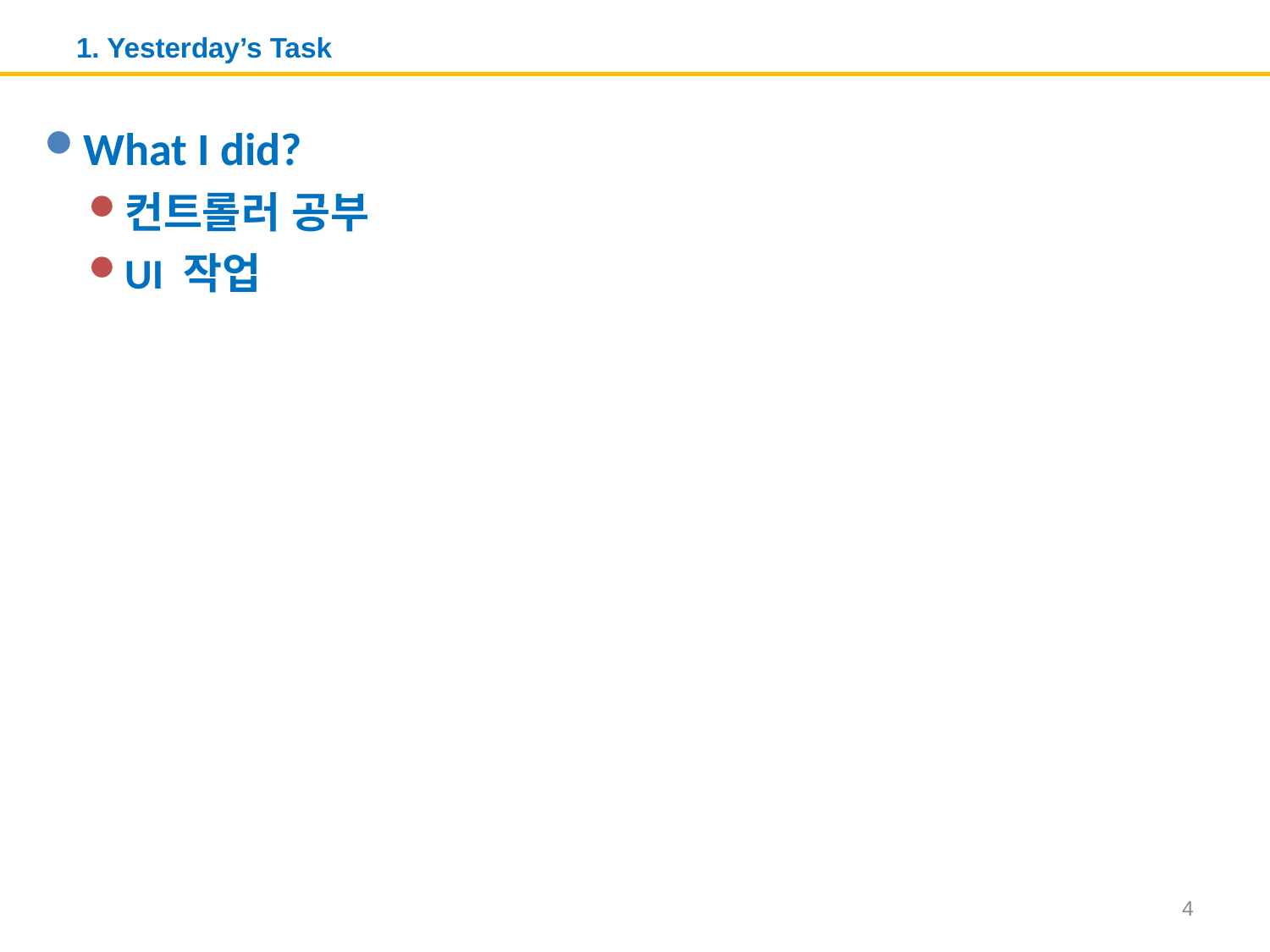

# 1. Yesterday’s Task
What I did?
컨트롤러 공부
UI 작업

4